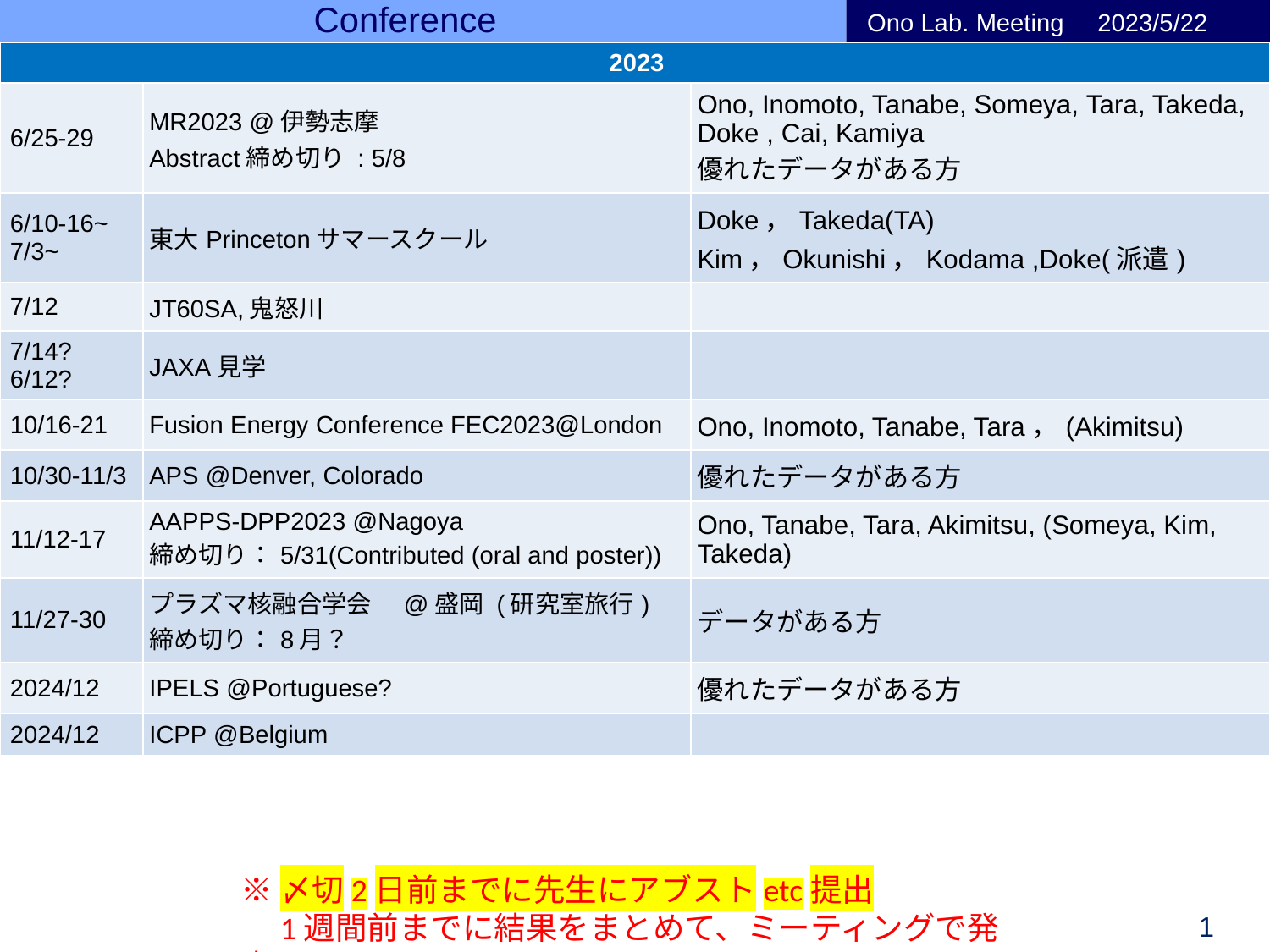

# Conference
2023/5/22
Ono Lab. Meeting
| 2023 |  |  |
| --- | --- | --- |
| 6/25-29 | MR2023 @伊勢志摩 Abstract締め切り : 5/8 | Ono, Inomoto, Tanabe, Someya, Tara, Takeda, Doke , Cai, Kamiya 優れたデータがある方 |
| 6/10-16~ 7/3~ | 東大Princetonサマースクール | Doke，Takeda(TA) Kim，Okunishi，Kodama ,Doke(派遣) |
| 7/12 | JT60SA,鬼怒川 |  |
| 7/14? 6/12? | JAXA見学 |  |
| 10/16-21 | Fusion Energy Conference FEC2023@London | Ono, Inomoto, Tanabe, Tara，(Akimitsu) |
| 10/30-11/3 | APS @Denver, Colorado | 優れたデータがある方 |
| 11/12-17 | AAPPS-DPP2023 @Nagoya 締め切り：5/31(Contributed (oral and poster)) | Ono, Tanabe, Tara, Akimitsu, (Someya, Kim, Takeda) |
| 11/27-30 | プラズマ核融合学会　@盛岡 (研究室旅行) 締め切り：8月？ | データがある方 |
| 2024/12 | IPELS @Portuguese? | 優れたデータがある方 |
| 2024/12 | ICPP @Belgium |  |
※〆切2日前までに先生にアブストetc提出
　1週間前までに結果をまとめて、ミーティングで発表
1